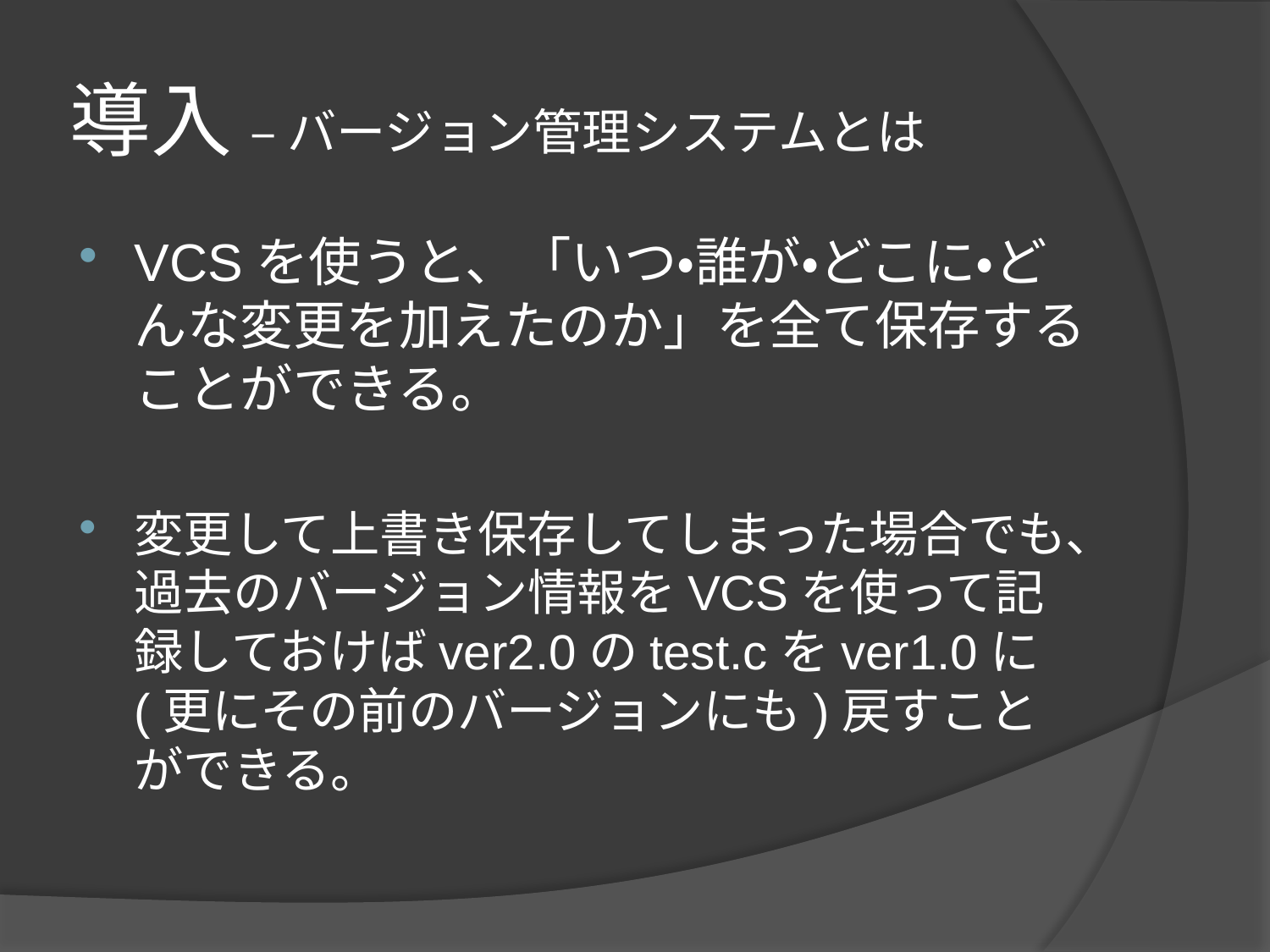

# 導入 – バージョン管理システムとは
VCSを使うと、「いつ・誰が・どこに・どんな変更を加えたのか」を全て保存することができる。

変更して上書き保存してしまった場合でも、過去のバージョン情報をVCSを使って記録しておけばver2.0のtest.cをver1.0に(更にその前のバージョンにも)戻すことができる。